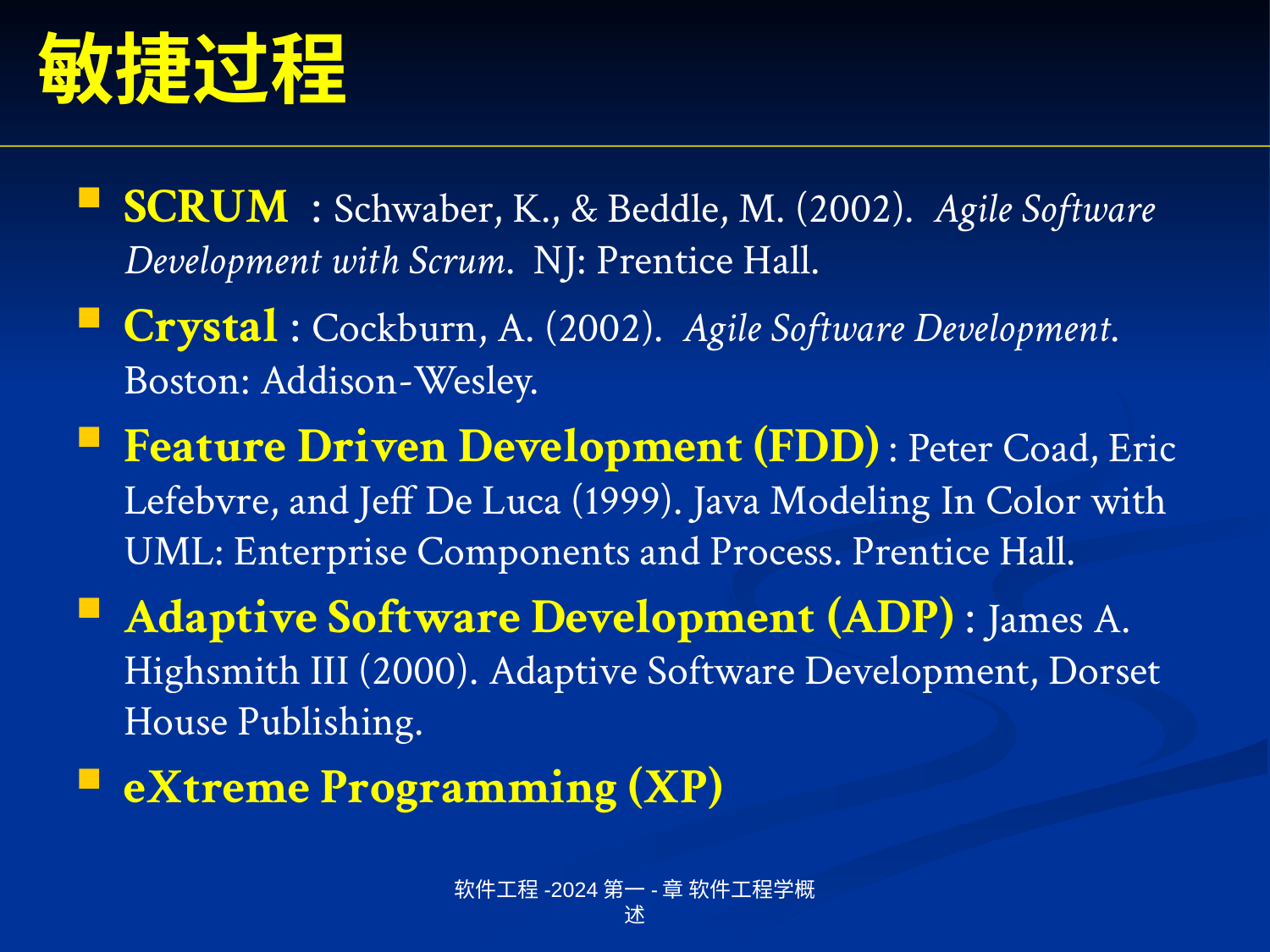

敏捷过程

SCRUM  : Schwaber, K., & Beddle, M. (2002).  Agile Software Development with Scrum.  NJ: Prentice Hall.
Crystal : Cockburn, A. (2002).  Agile Software Development.  Boston: Addison-Wesley.
Feature Driven Development (FDD) : Peter Coad, Eric Lefebvre, and Jeff De Luca (1999). Java Modeling In Color with UML: Enterprise Components and Process. Prentice Hall.
Adaptive Software Development (ADP) : James A. Highsmith III (2000). Adaptive Software Development, Dorset House Publishing.
eXtreme Programming (XP)

软件工程-2024第一-章 软件工程学概述
146